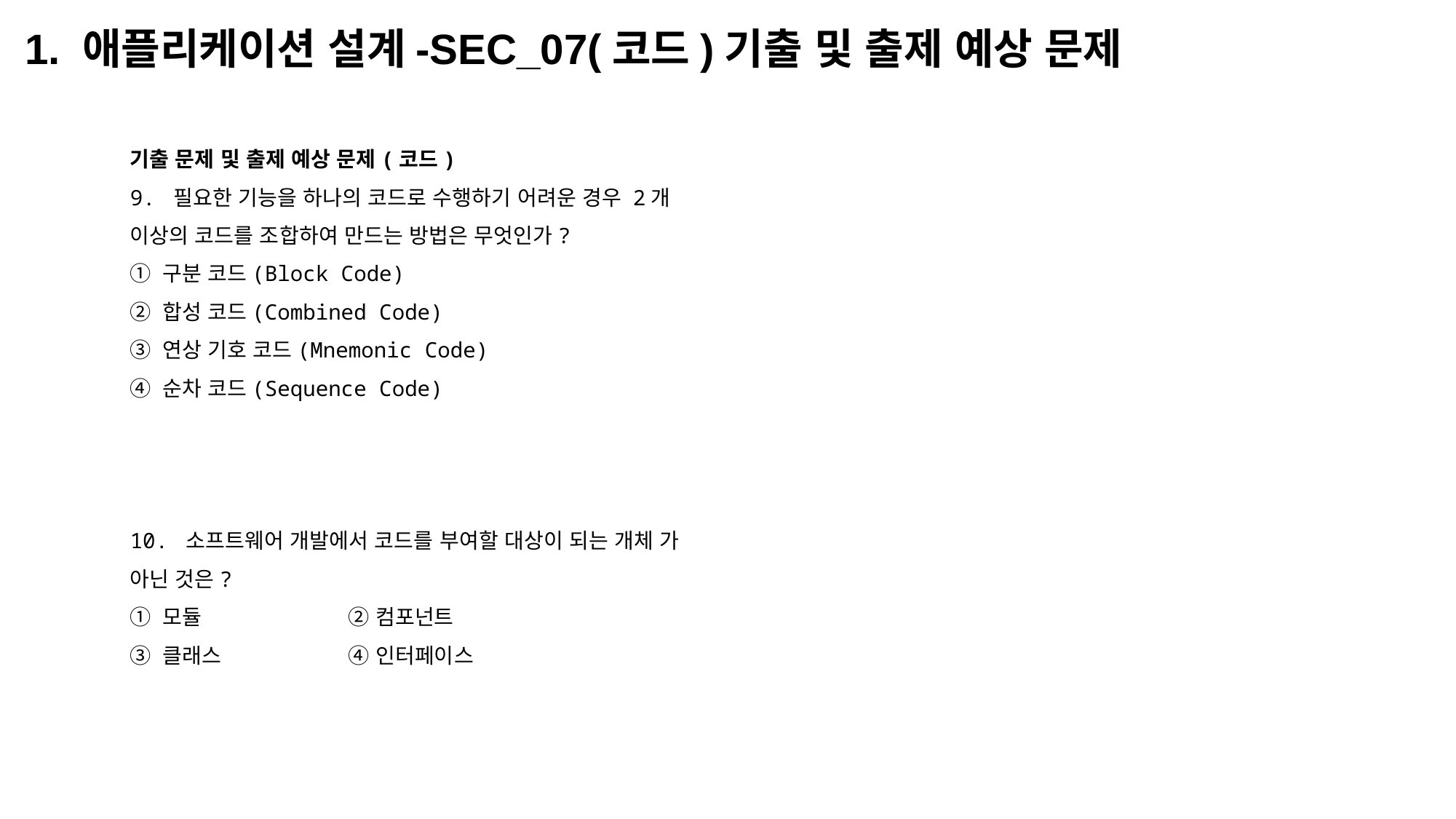

# 1. 애플리케이션 설계-SEC_07(코드)기출 및 출제 예상 문제
기출 문제 및 출제 예상 문제(코드)
9. 필요한 기능을 하나의 코드로 수행하기 어려운 경우 2개 이상의 코드를 조합하여 만드는 방법은 무엇인가?
① 구분 코드(Block Code)
② 합성 코드(Combined Code)
③ 연상 기호 코드(Mnemonic Code)
④ 순차 코드(Sequence Code)

10. 소프트웨어 개발에서 코드를 부여할 대상이 되는 개체 가 아닌 것은?
① 모듈  		② 컴포넌트
③ 클래스		④ 인터페이스